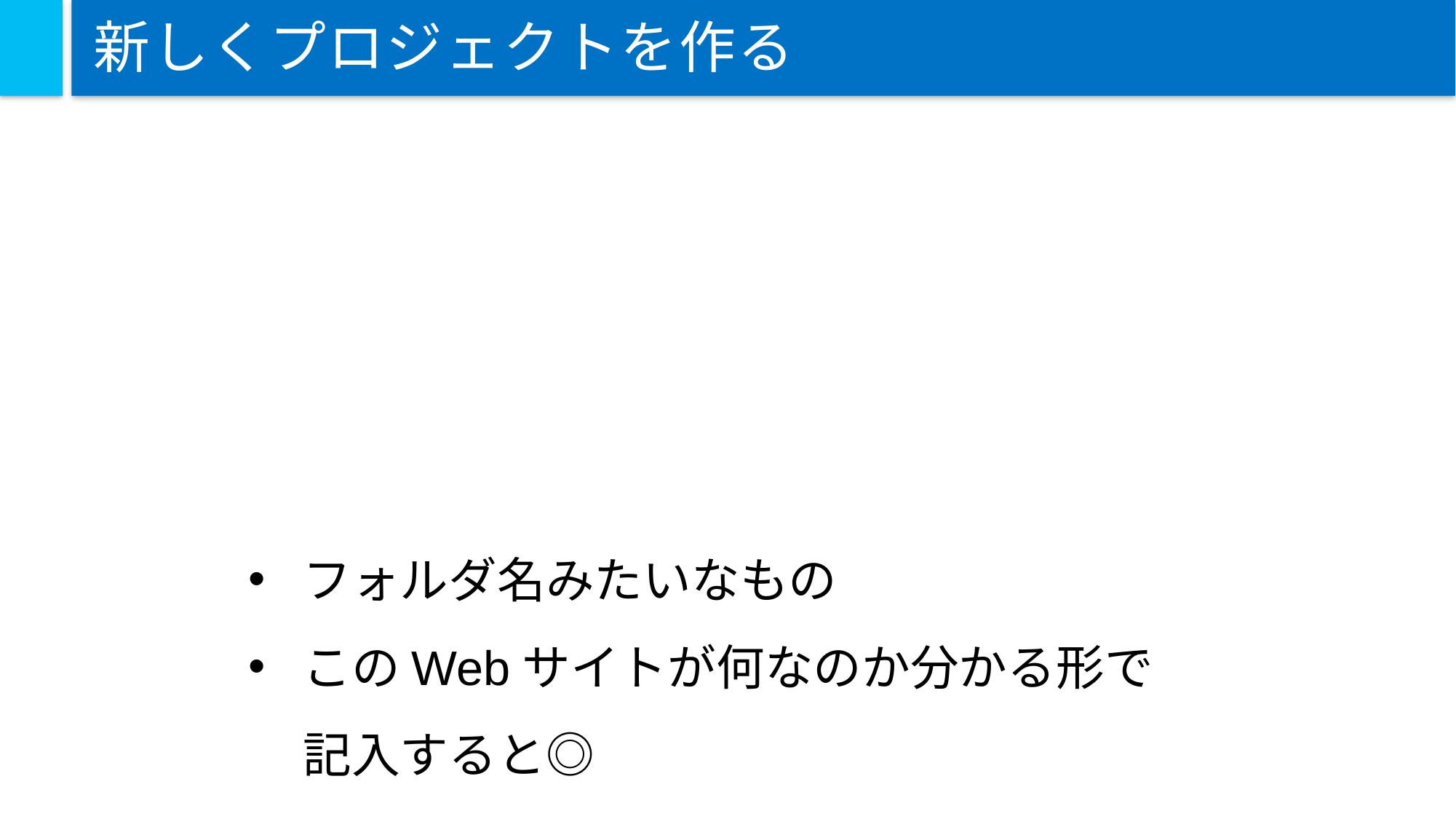

# 新しくプロジェクトを作る
フォルダ名みたいなもの
このWebサイトが何なのか分かる形で
記入すると◎